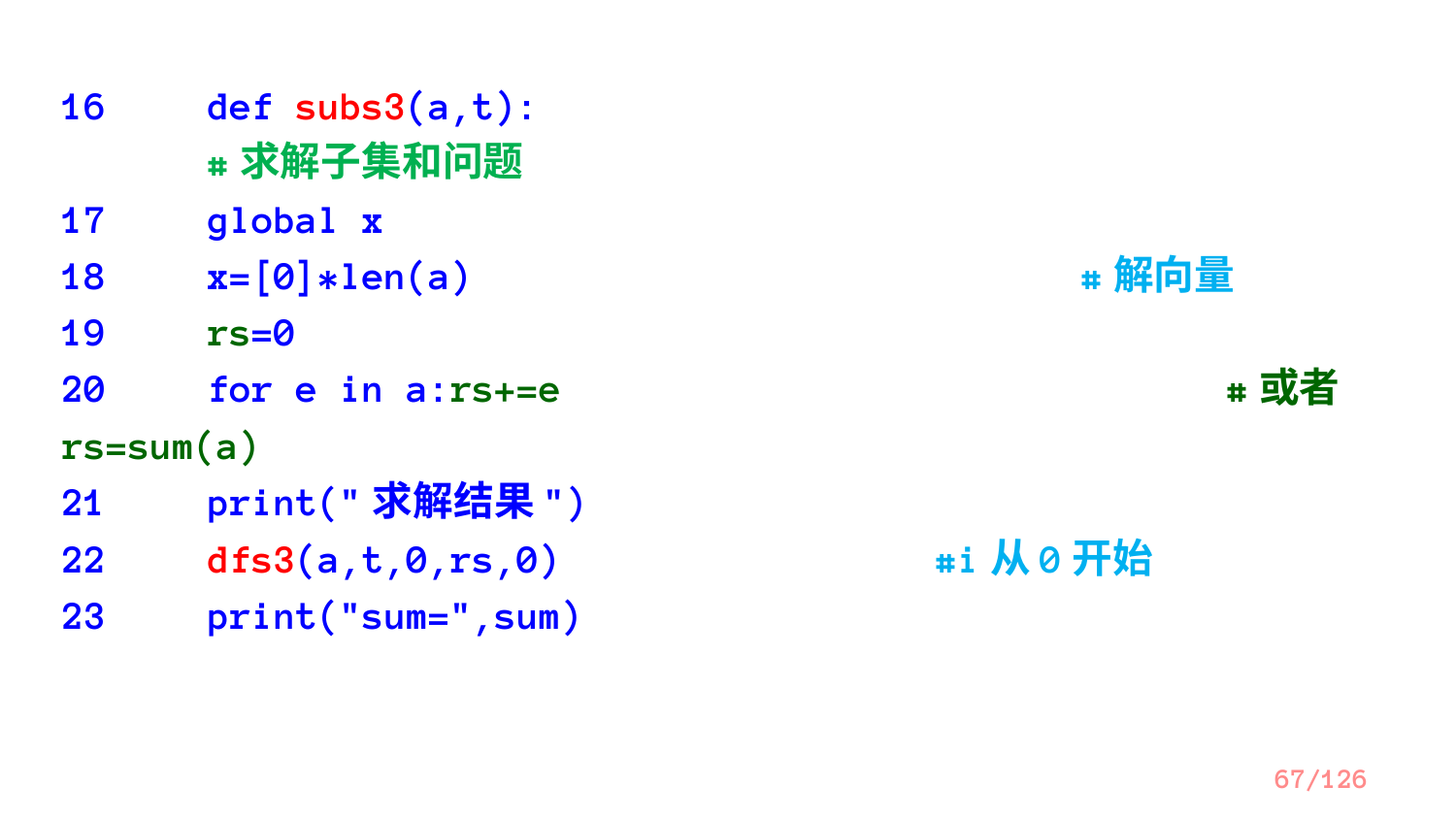

16	def subs3(a,t):							#求解子集和问题
17 	global x
18  	x=[0]*len(a)		    	    		#解向量
19 	rs=0
20  	for e in a:rs+=e					#或者rs=sum(a)
21  	print("求解结果")
22  	dfs3(a,t,0,rs,0)        		#i从0开始
23  	print("sum=",sum)
67/126